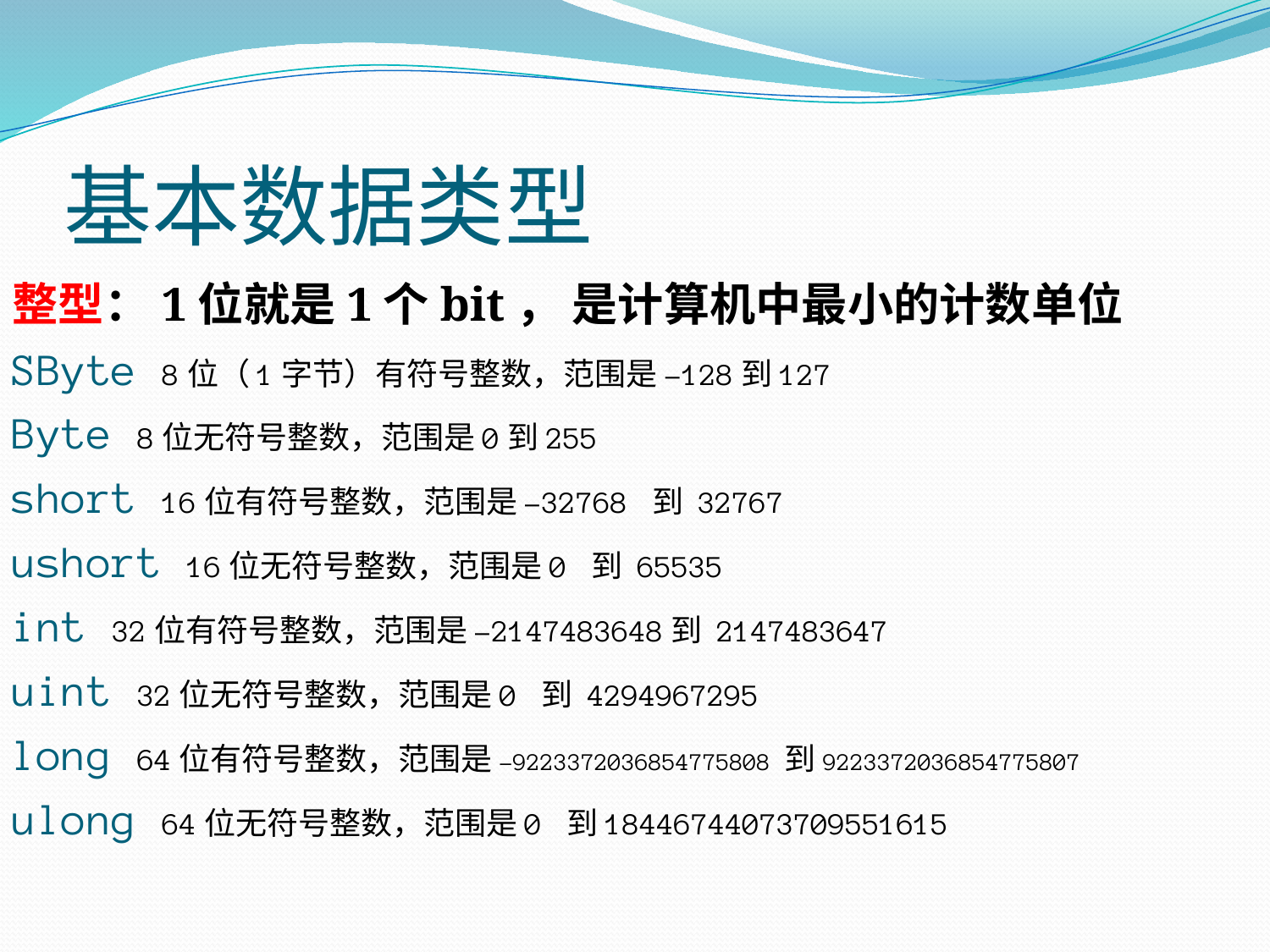

# 基本数据类型
整型：1位就是1个bit， 是计算机中最小的计数单位
SByte 8位（1字节）有符号整数，范围是-128到127
Byte 8位无符号整数，范围是0到255
short 16位有符号整数，范围是-32768 到 32767
ushort 16位无符号整数，范围是0 到 65535
int 32位有符号整数，范围是-2147483648到 2147483647
uint 32位无符号整数，范围是0 到 4294967295
long 64位有符号整数，范围是-9223372036854775808 到9223372036854775807
ulong 64位无符号整数，范围是0 到18446744073709551615